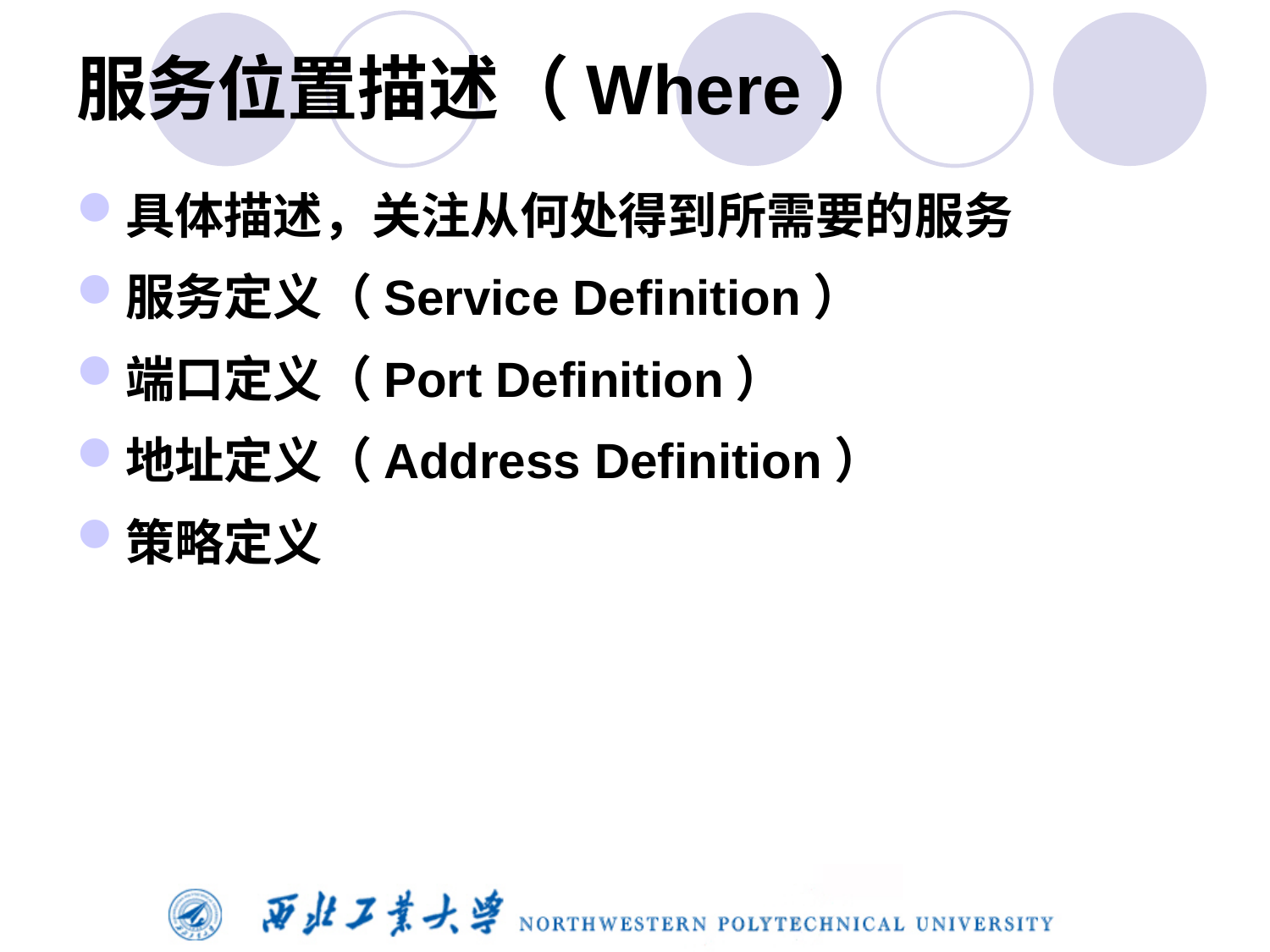

# 服务位置描述（Where）
具体描述，关注从何处得到所需要的服务
服务定义（Service Definition）
端口定义（Port Definition）
地址定义（Address Definition）
策略定义